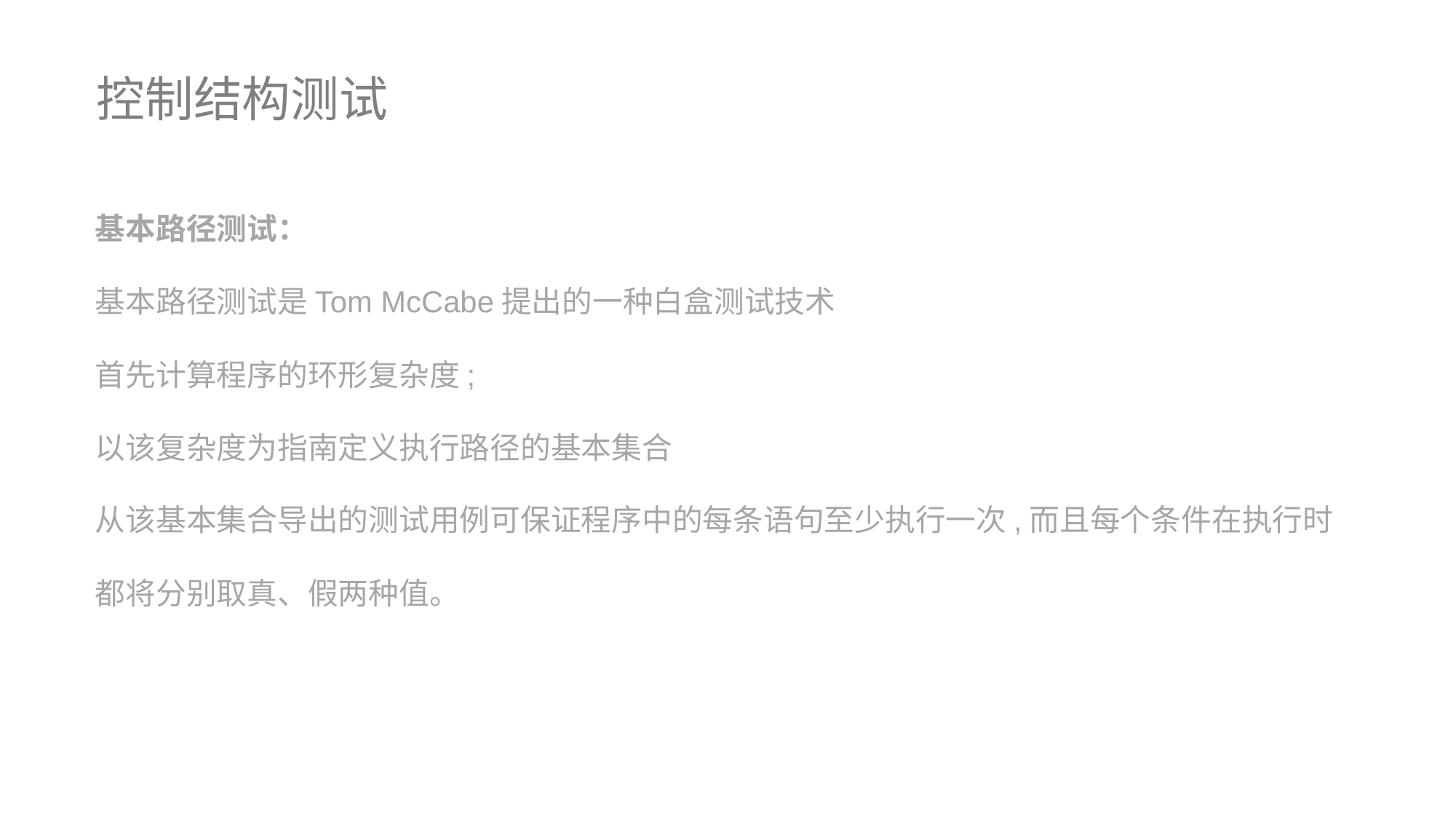

控制结构测试
基本路径测试：
基本路径测试是Tom McCabe提出的一种白盒测试技术
首先计算程序的环形复杂度;
以该复杂度为指南定义执行路径的基本集合
从该基本集合导出的测试用例可保证程序中的每条语句至少执行一次,而且每个条件在执行时都将分别取真、假两种值。